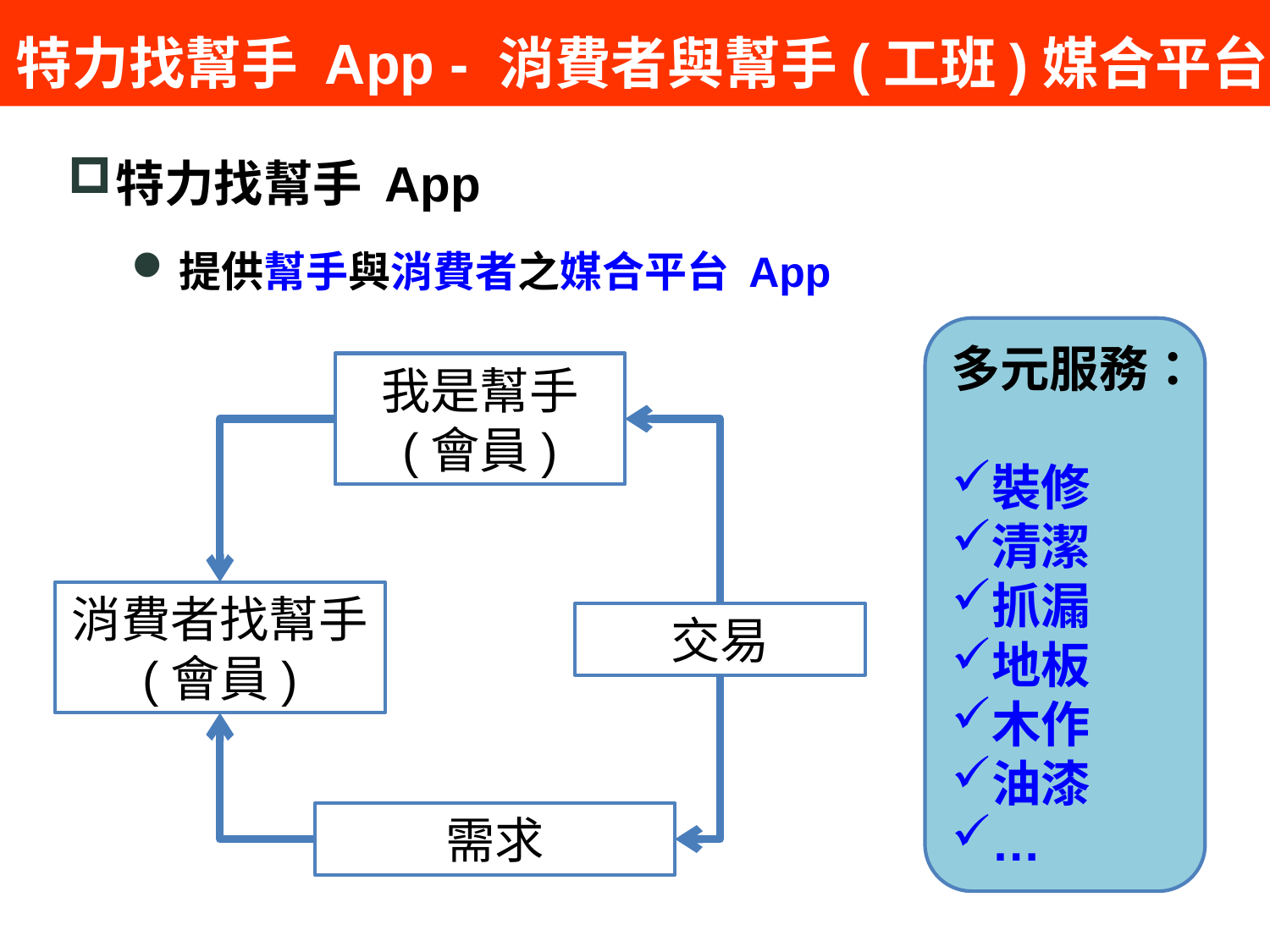

特力找幫手 App - 消費者與幫手(工班)媒合平台
特力找幫手 App
提供幫手與消費者之媒合平台 App
多元服務：

裝修
清潔
抓漏
地板
木作
油漆
…
我是幫手
(會員)
消費者找幫手
(會員)
交易
需求